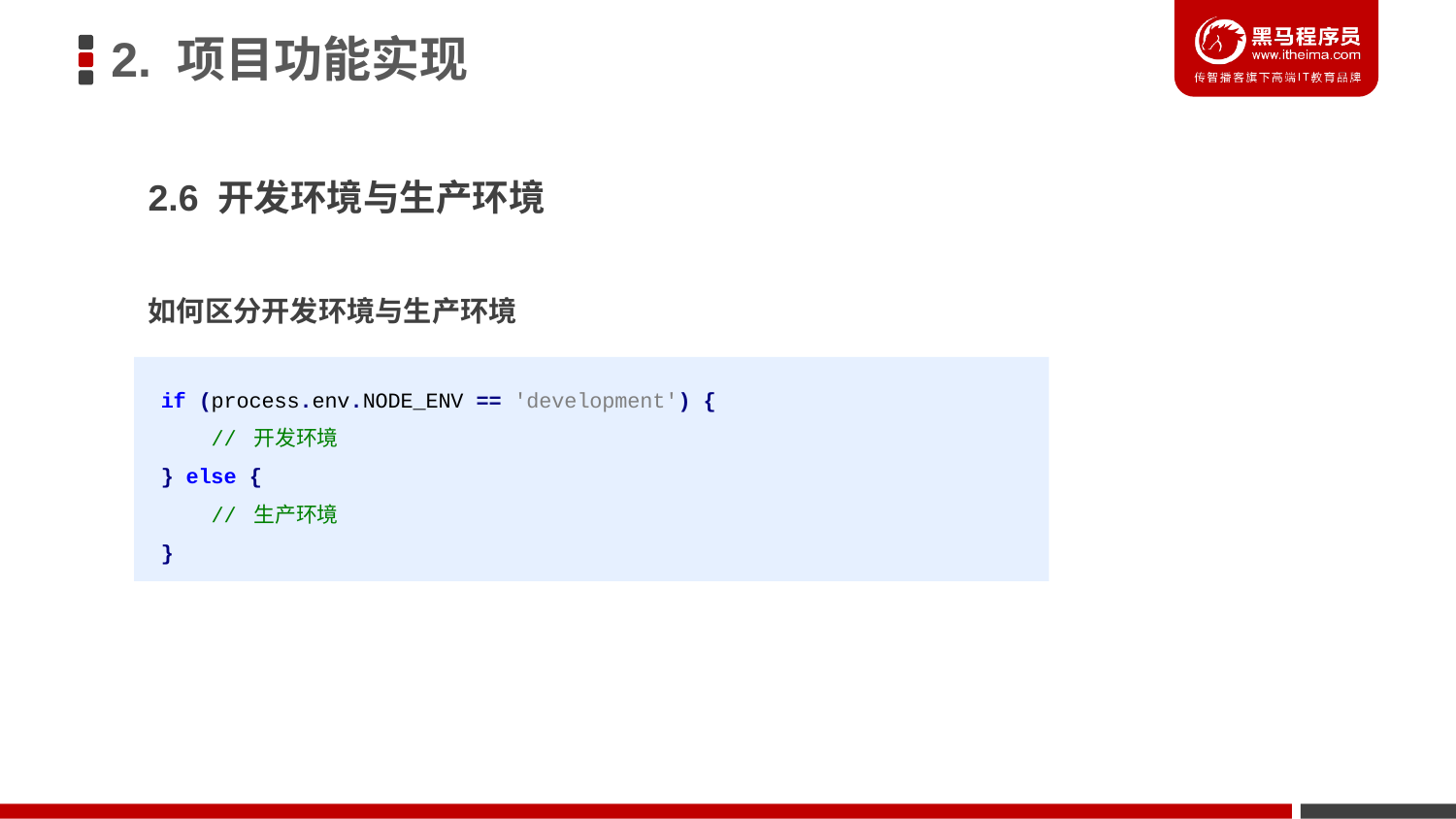

2. 项目功能实现
2.6 开发环境与生产环境
如何区分开发环境与生产环境
 if (process.env.NODE_ENV == 'development') {
     // 开发环境
 } else {
     // 生产环境
 }